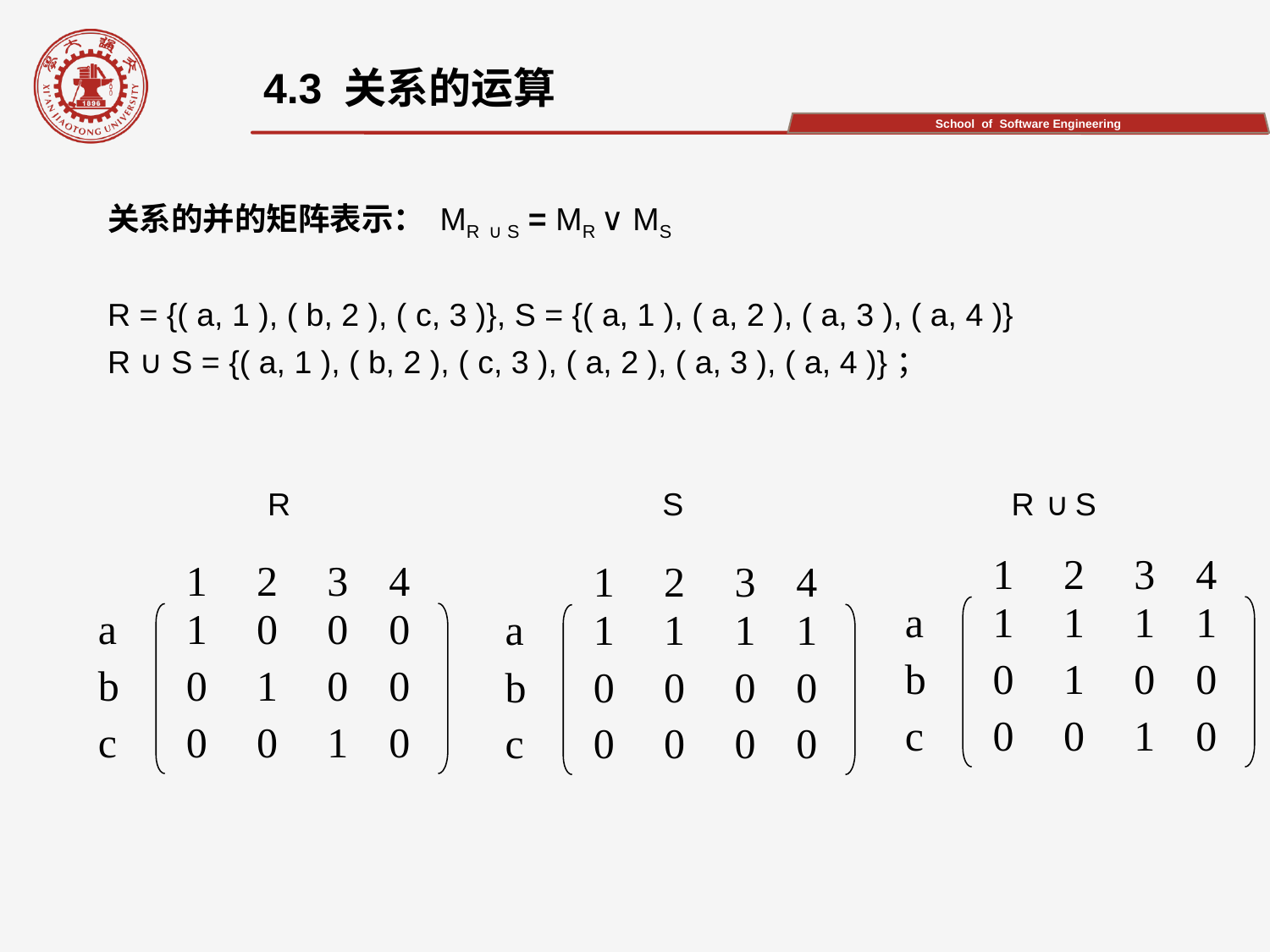

4.3 关系的运算
关系的并的矩阵表示： MR ∪ S = MR ∨ MS

R = {( a, 1 ), ( b, 2 ), ( c, 3 )}, S = {( a, 1 ), ( a, 2 ), ( a, 3 ), ( a, 4 )}
R ∪ S = {( a, 1 ), ( b, 2 ), ( c, 3 ), ( a, 2 ), ( a, 3 ), ( a, 4 )}；

                  R                                          S                                     R ∪ S
1
2
3
4
a
1
1
1
1

b
0
1
0
0
c
0
0
1
0
1
2
3
4
a
1
0
0
0

b
0
1
0
0
c
0
0
1
0
1
2
3
4
a
1
1
1
1

b
0
0
0
0
c
0
0
0
0